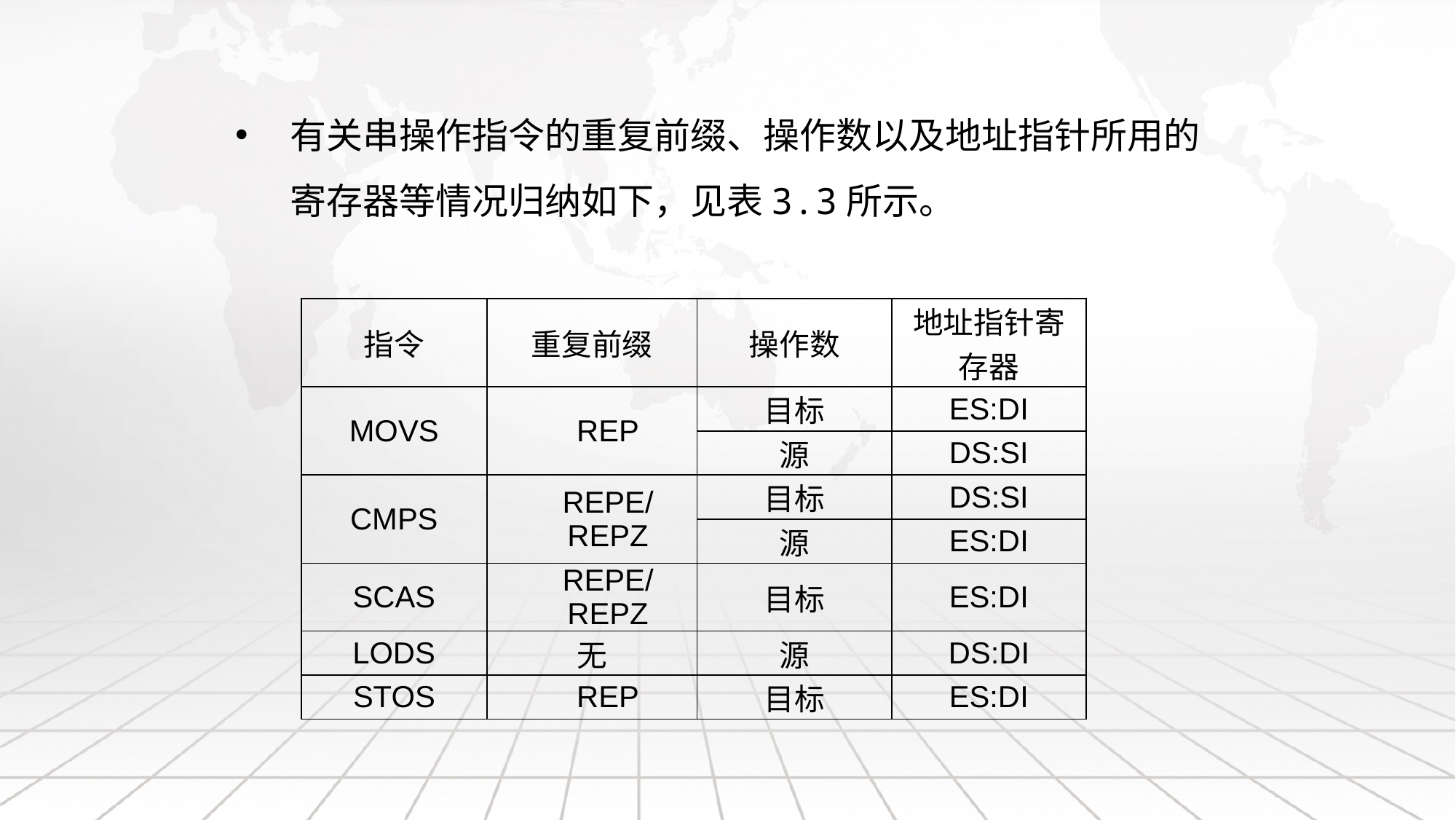

有关串操作指令的重复前缀、操作数以及地址指针所用的寄存器等情况归纳如下，见表3.3所示。
| 指令 | 重复前缀 | 操作数 | 地址指针寄存器 |
| --- | --- | --- | --- |
| MOVS | REP | 目标 | ES:DI |
|  |  | 源 | DS:SI |
| CMPS | REPE/REPZ | 目标 | DS:SI |
|  |  | 源 | ES:DI |
| SCAS | REPE/REPZ | 目标 | ES:DI |
| LODS | 无 | 源 | DS:DI |
| STOS | REP | 目标 | ES:DI |